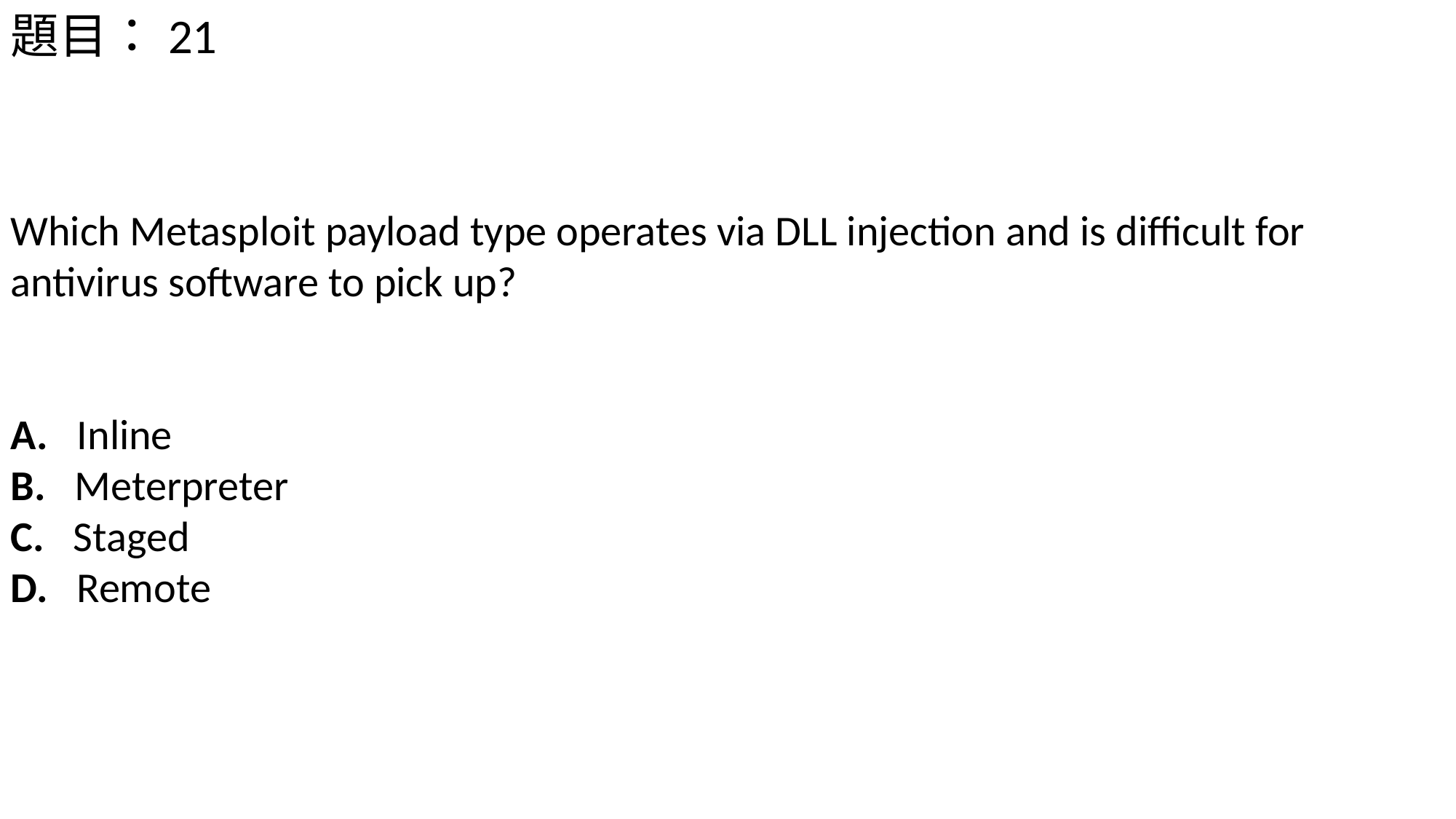

題目：21
Which Metasploit payload type operates via DLL injection and is difficult for antivirus software to pick up?

A.   Inline
B.   Meterpreter
C.   Staged
D.   Remote